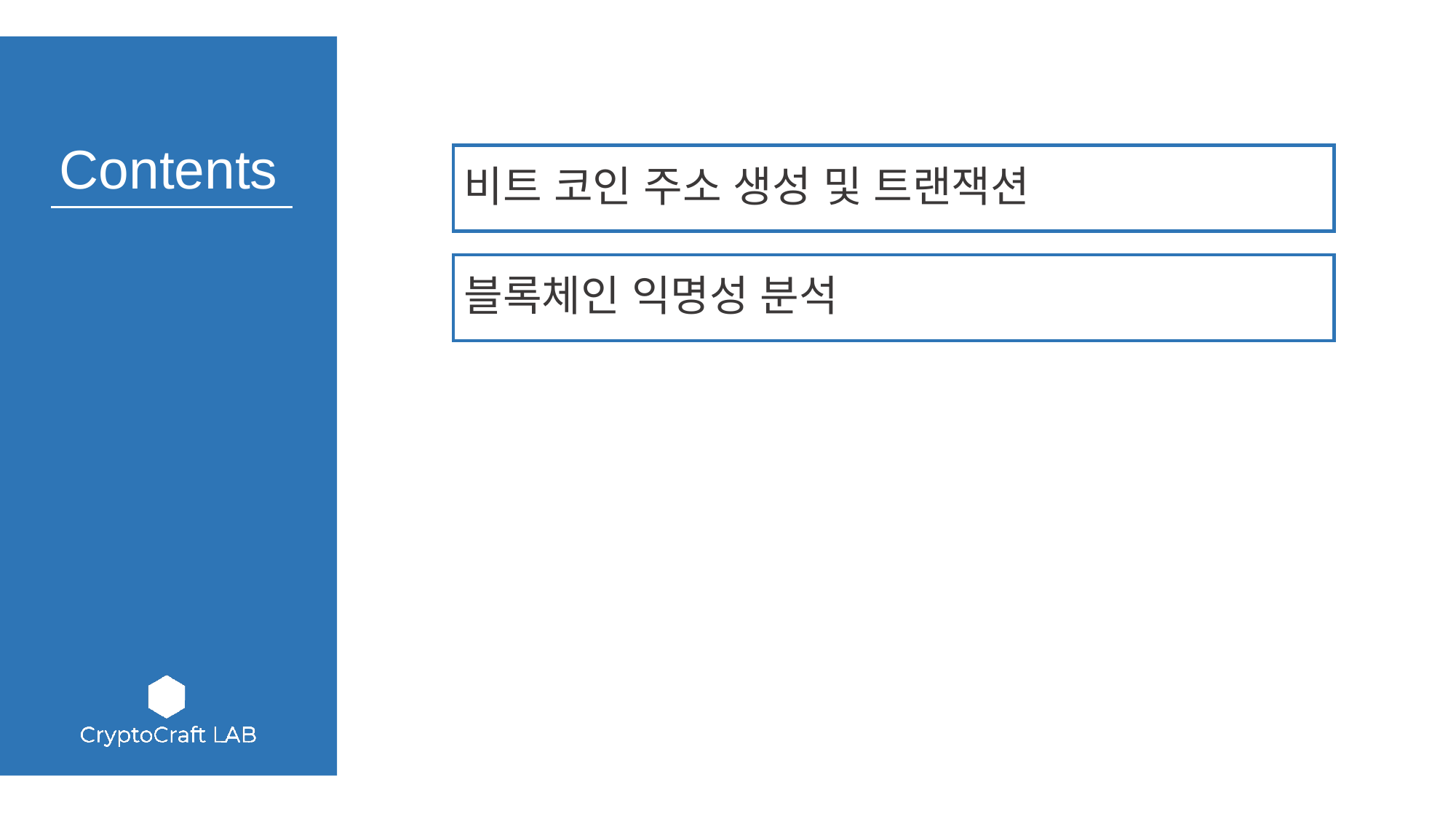

비트 코인 주소 생성 및 트랜잭션
블록체인 익명성 분석